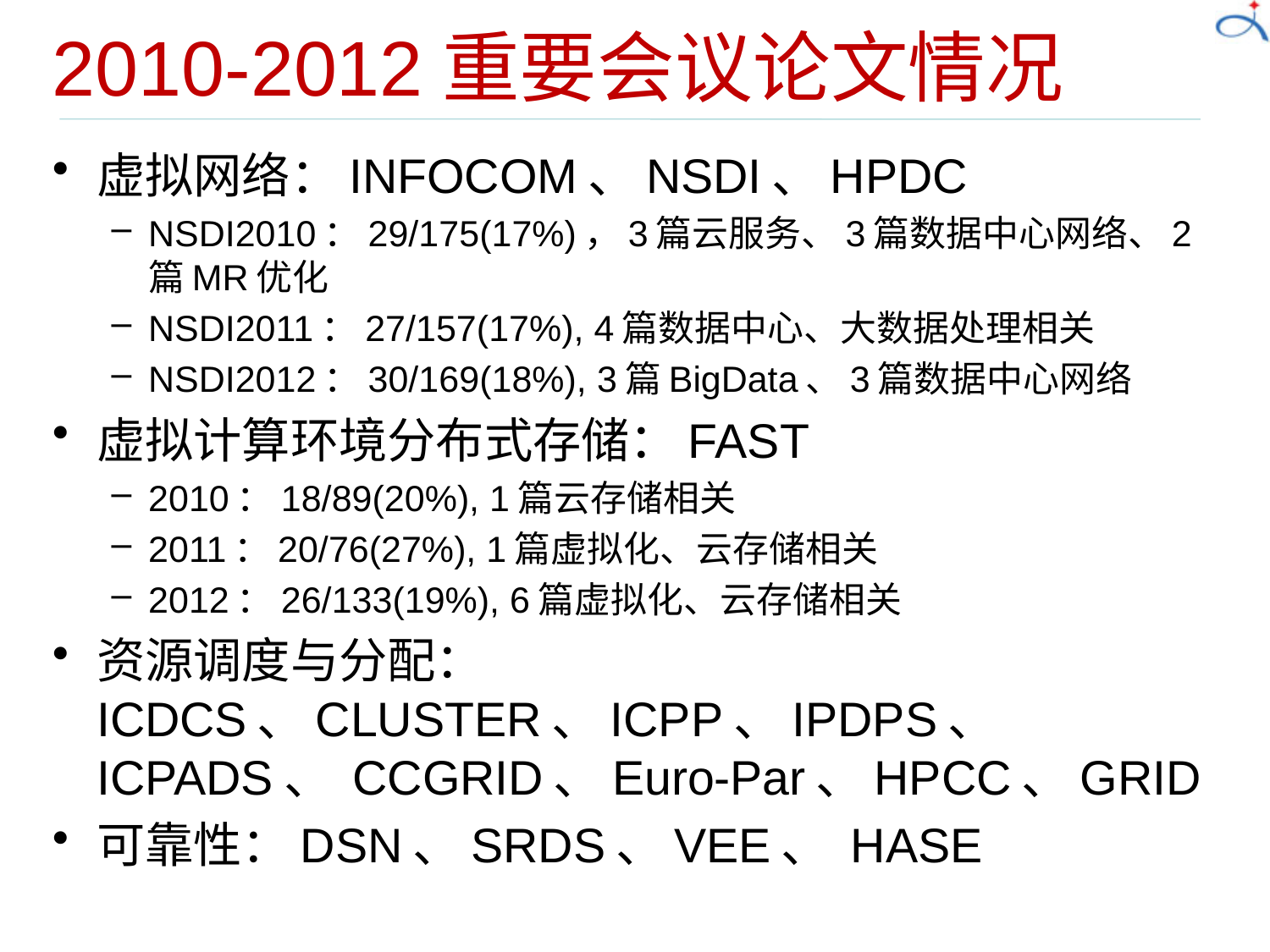

# 2010-2012重要会议论文情况
虚拟网络：INFOCOM、NSDI、HPDC
NSDI2010：29/175(17%)，3篇云服务、3篇数据中心网络、2篇MR优化
NSDI2011：27/157(17%), 4篇数据中心、大数据处理相关
NSDI2012：30/169(18%), 3篇BigData、3篇数据中心网络
虚拟计算环境分布式存储：FAST
2010：18/89(20%), 1篇云存储相关
2011：20/76(27%), 1篇虚拟化、云存储相关
2012：26/133(19%), 6篇虚拟化、云存储相关
资源调度与分配：ICDCS、CLUSTER、ICPP、IPDPS、 ICPADS、 CCGRID、Euro-Par、HPCC、GRID
可靠性：DSN、SRDS、VEE、 HASE